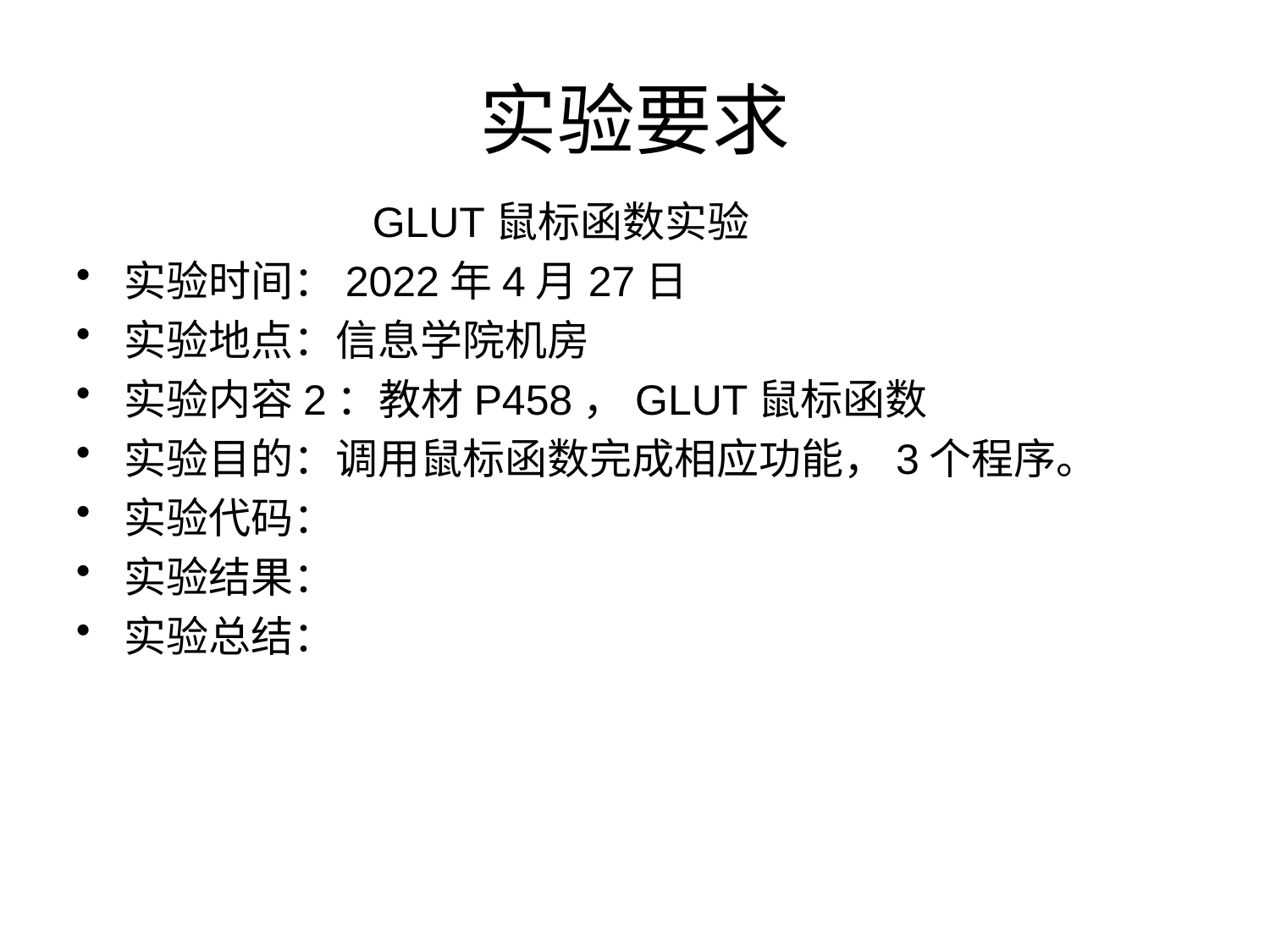

# 实验要求
                         GLUT鼠标函数实验
实验时间：2022年4月27日
实验地点：信息学院机房
实验内容2：教材P458，GLUT鼠标函数
实验目的：调用鼠标函数完成相应功能，3个程序。
实验代码：
实验结果：
实验总结：